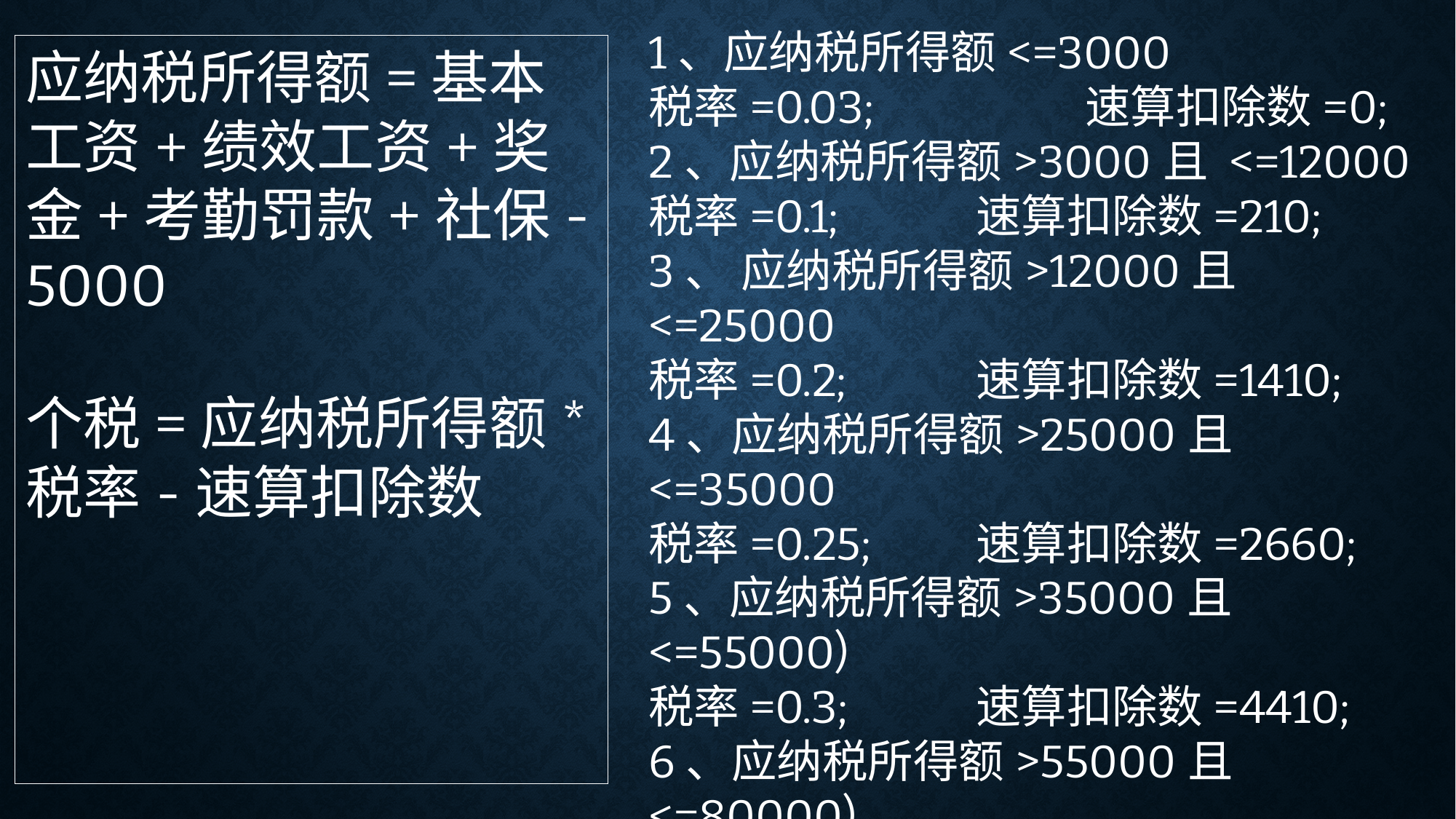

1、应纳税所得额<=3000
税率=0.03; 		速算扣除数=0;
2、应纳税所得额>3000且 <=12000
税率=0.1; 		速算扣除数=210;
3、 应纳税所得额>12000且 <=25000
税率=0.2;		速算扣除数=1410;
4、应纳税所得额>25000且 <=35000
税率=0.25;	速算扣除数=2660;
5、应纳税所得额>35000且 <=55000)
税率=0.3;		速算扣除数=4410;
6、应纳税所得额>55000且 <=80000)
税率=0.35;	速算扣除数=7160;
7、应纳税所得额>80000
税率=0.45;	速算扣除数=15160;
应纳税所得额=基本工资+绩效工资+奖金+考勤罚款+社保-5000

个税=应纳税所得额*税率-速算扣除数